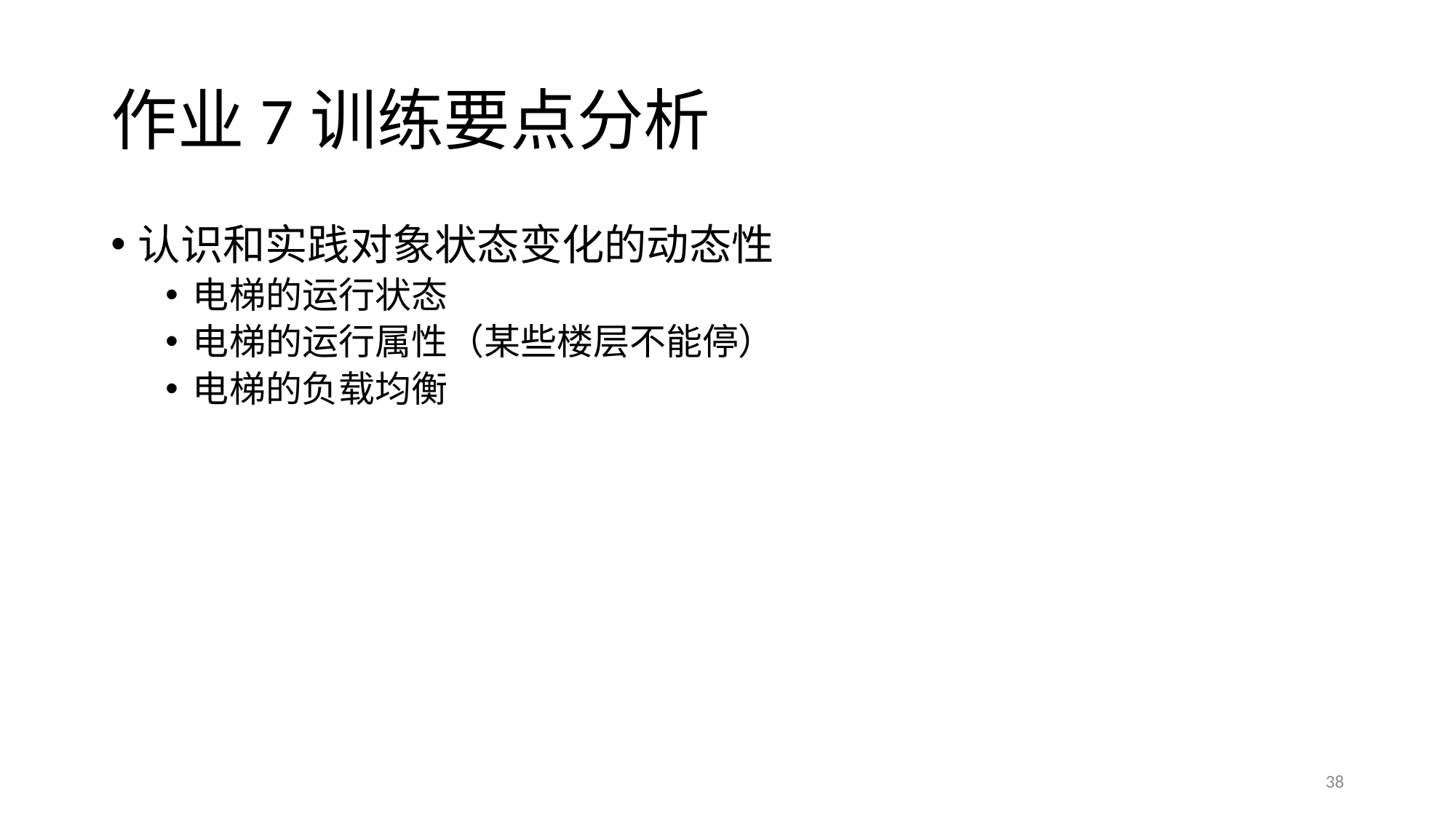

# 作业7训练要点分析
认识和实践对象状态变化的动态性
电梯的运行状态
电梯的运行属性（某些楼层不能停）
电梯的负载均衡
38